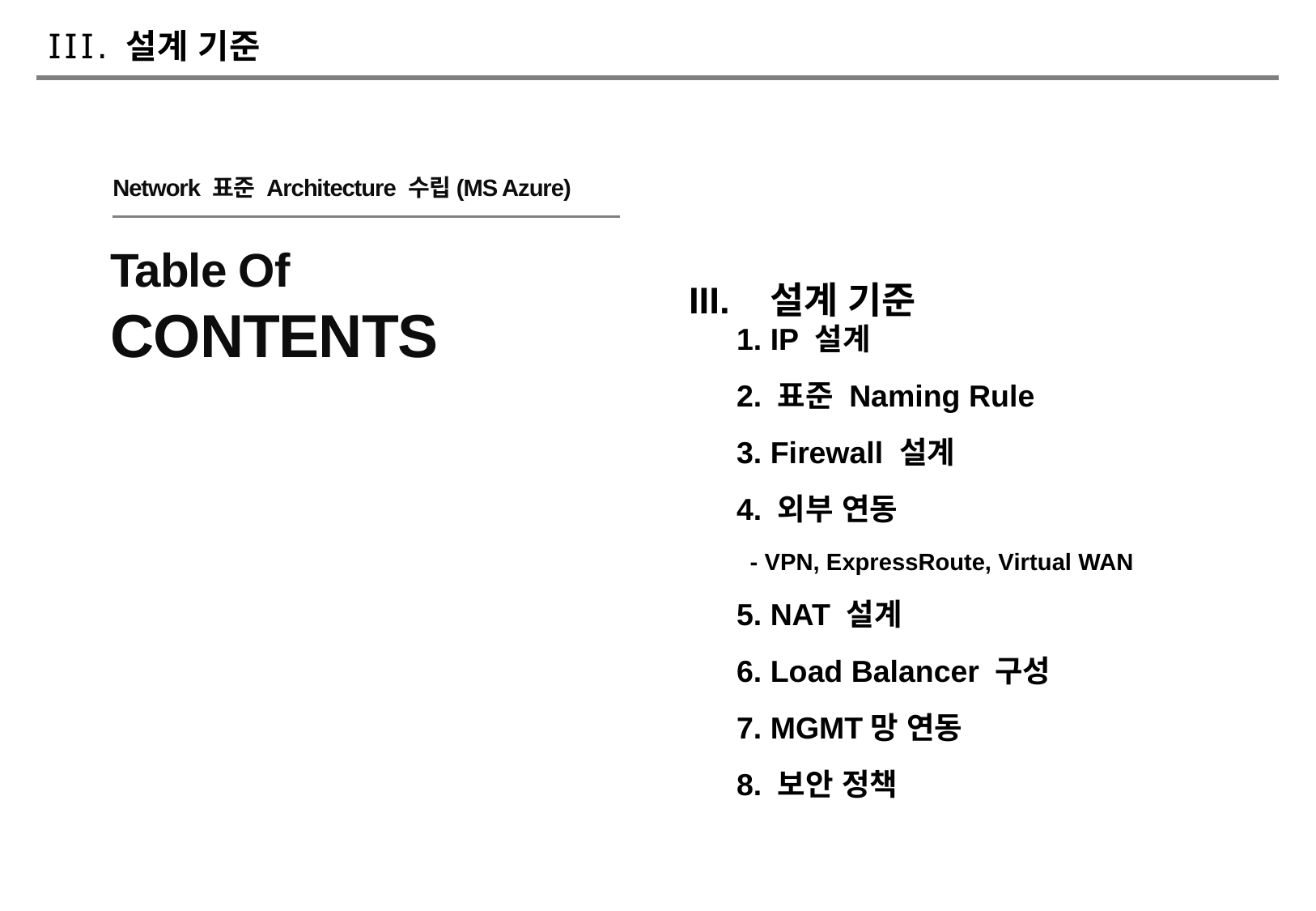

# III. 설계 기준

Network 표준 Architecture 수립(MS Azure)
III.   설계 기준
Table Of
CONTENTS
1. IP 설계
2. 표준 Naming Rule
3. Firewall 설계
4. 외부 연동
  - VPN, ExpressRoute, Virtual WAN
5. NAT 설계
6. Load Balancer 구성
7. MGMT망 연동
8. 보안 정책